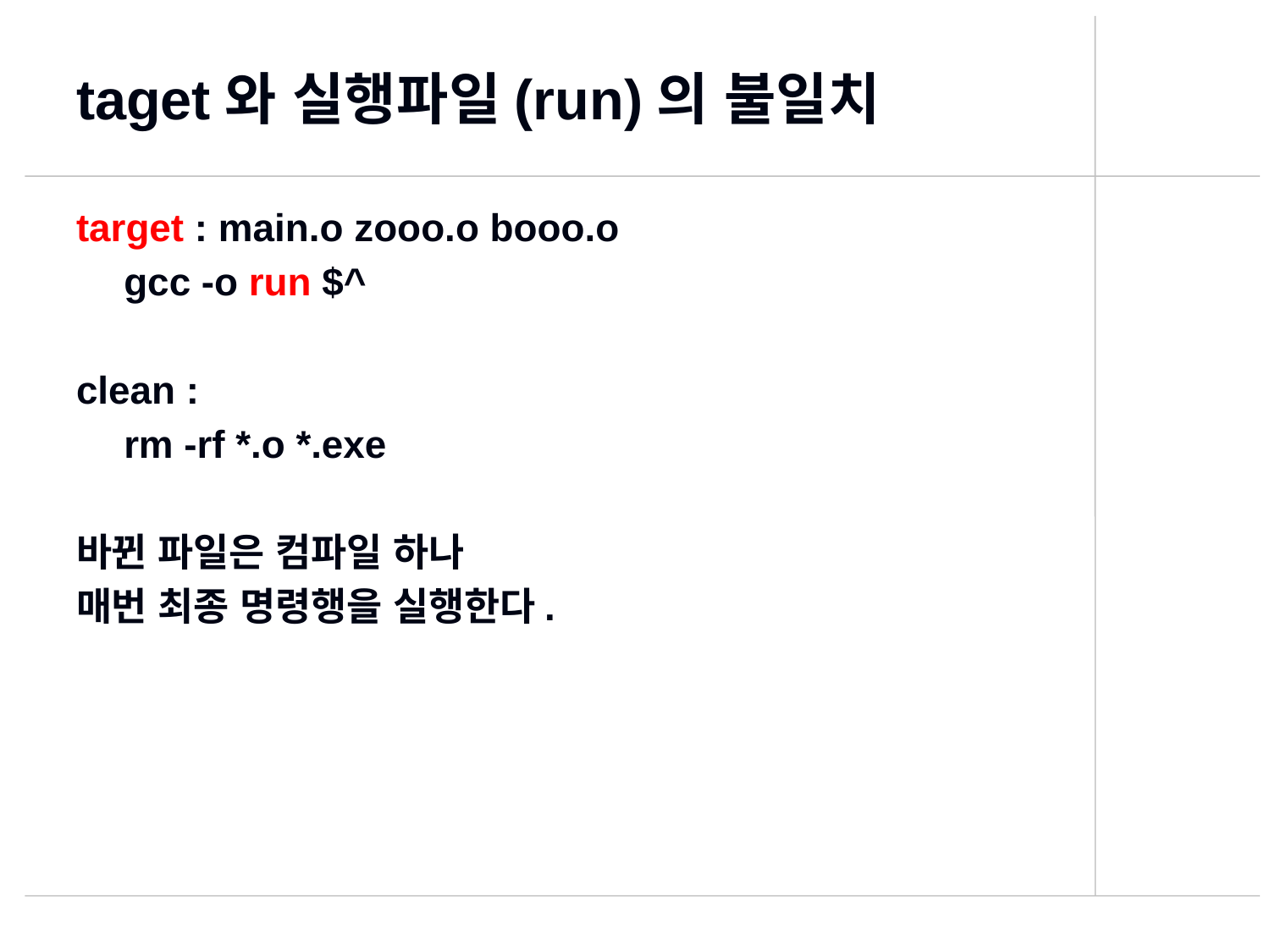

# taget와 실행파일(run)의 불일치
target : main.o zooo.o booo.o
	gcc -o run $^

clean :
	rm -rf *.o *.exe

바뀐 파일은 컴파일 하나
매번 최종 명령행을 실행한다.

444